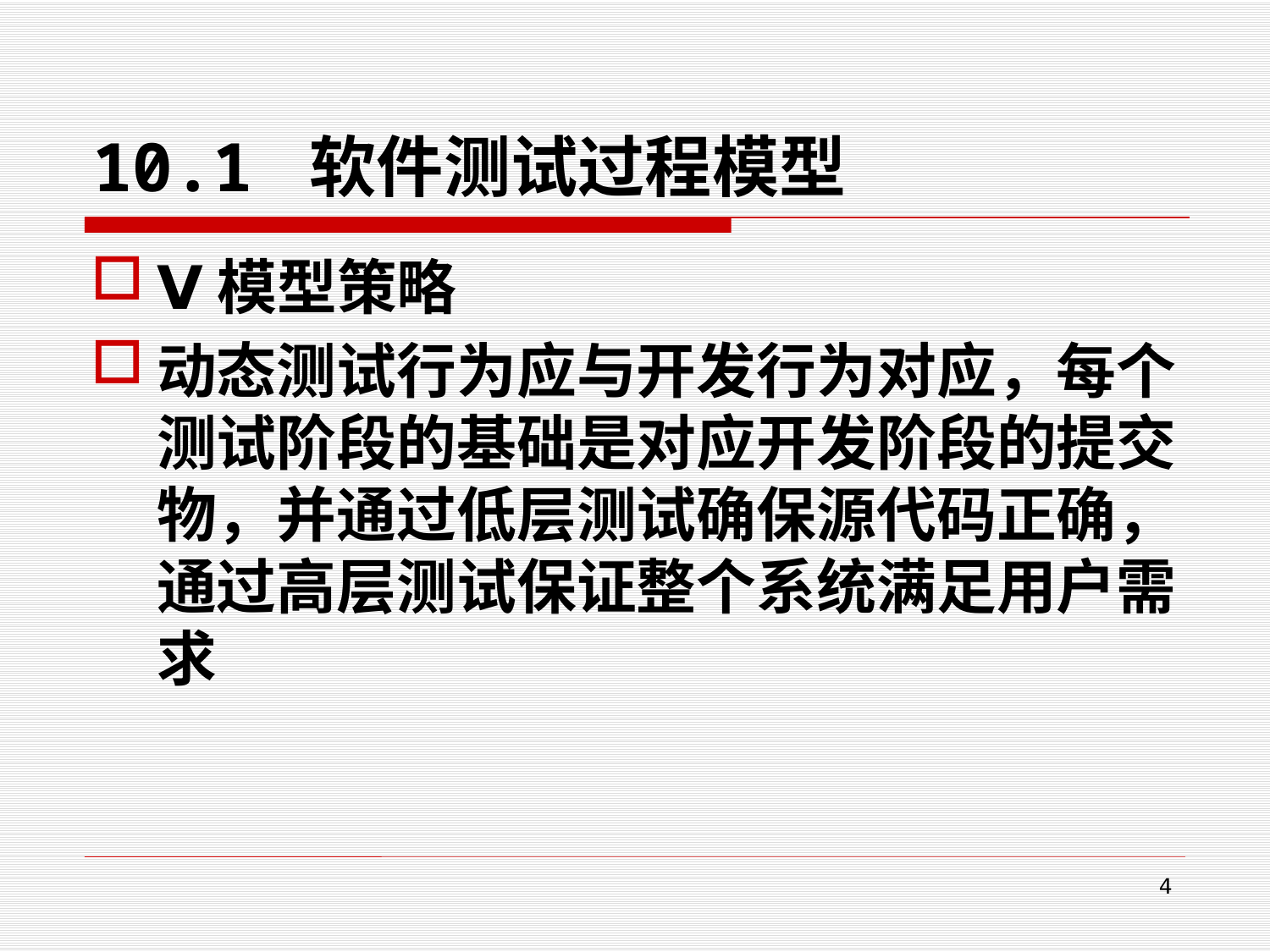

# 10.1 软件测试过程模型
V模型策略
动态测试行为应与开发行为对应，每个测试阶段的基础是对应开发阶段的提交物，并通过低层测试确保源代码正确，通过高层测试保证整个系统满足用户需求
4